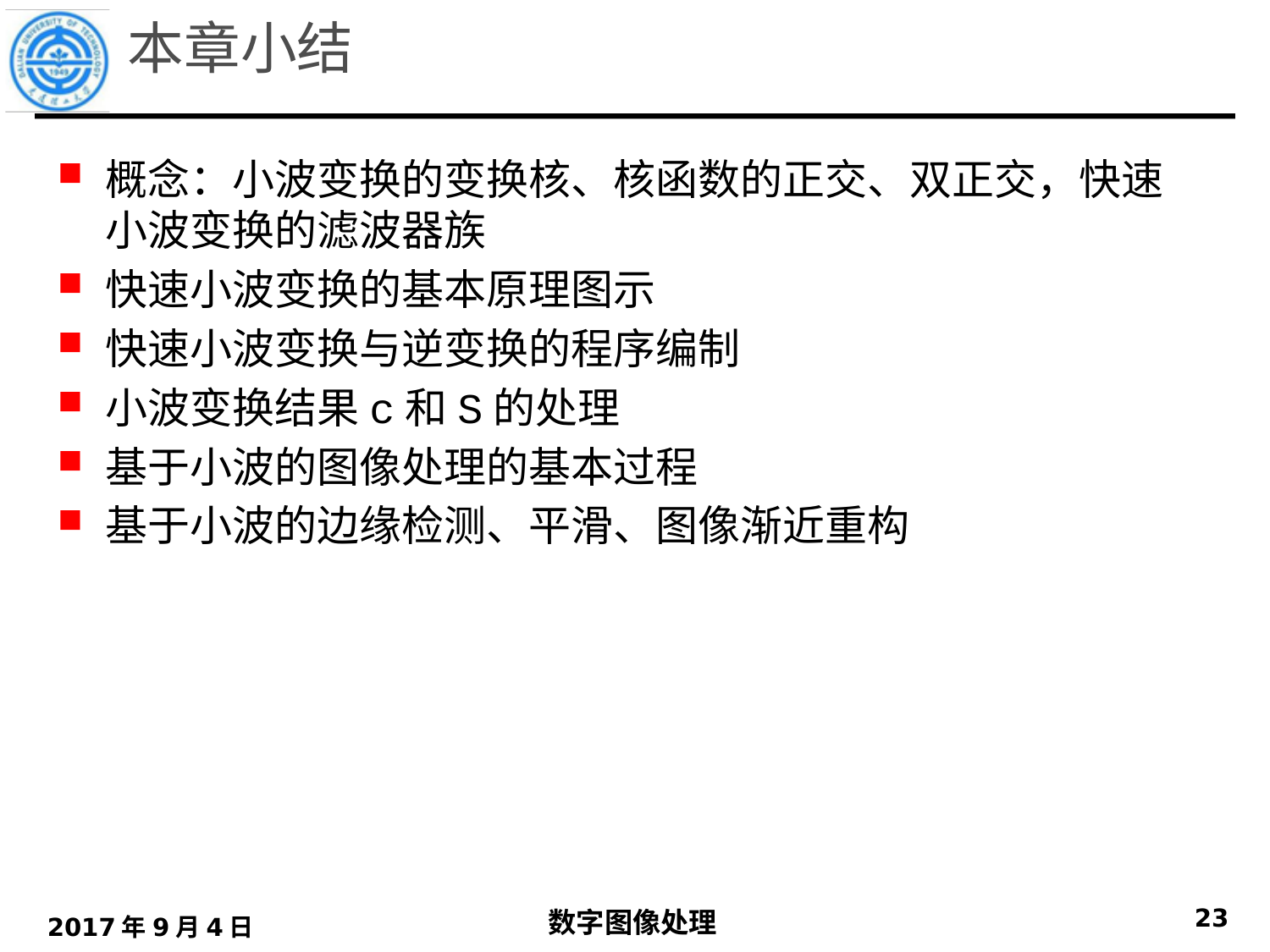

# 本章小结
概念：小波变换的变换核、核函数的正交、双正交，快速小波变换的滤波器族
快速小波变换的基本原理图示
快速小波变换与逆变换的程序编制
小波变换结果c和S的处理
基于小波的图像处理的基本过程
基于小波的边缘检测、平滑、图像渐近重构